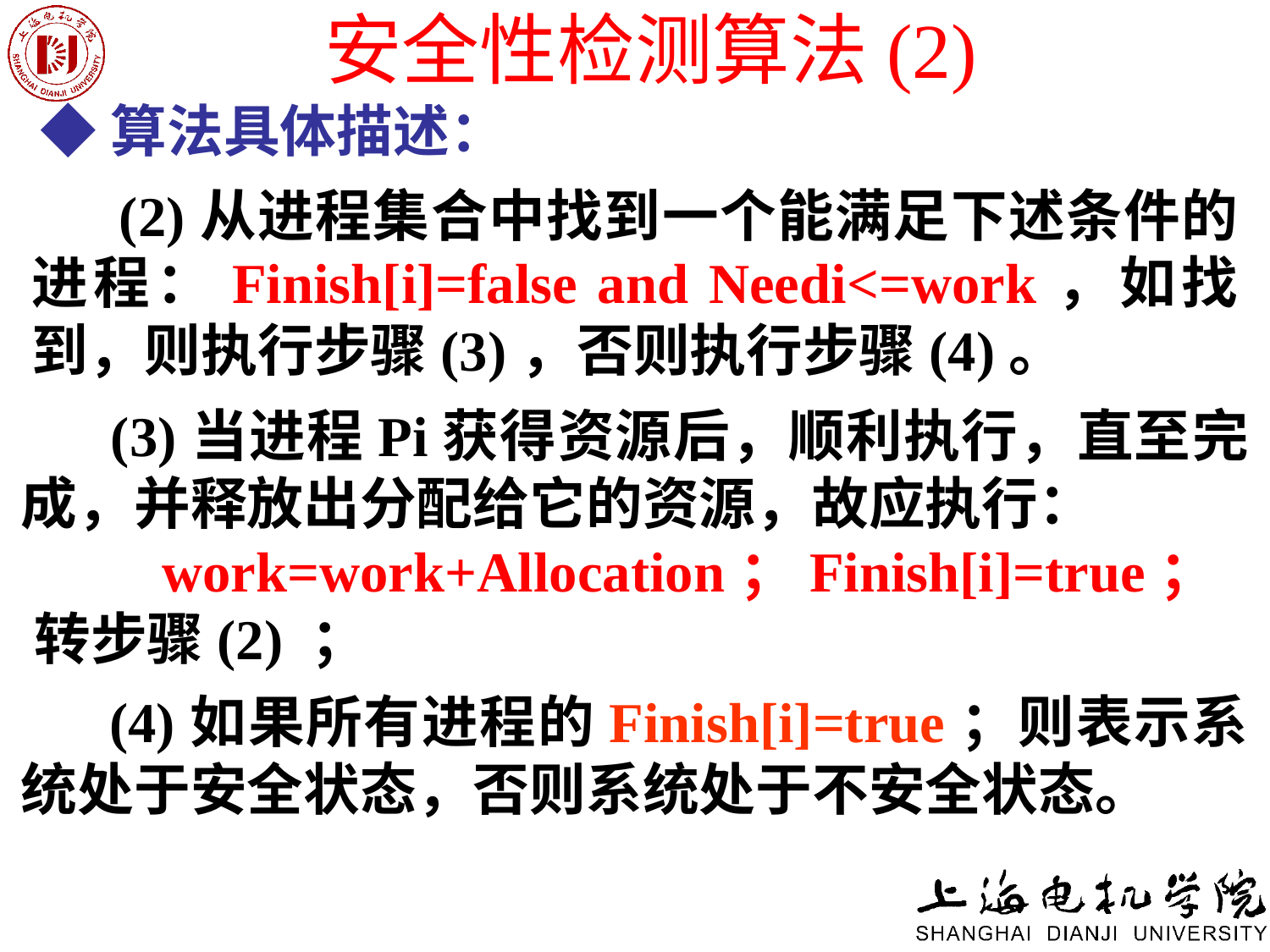

# 安全性检测算法(2)
◆算法具体描述：
    (2)从进程集合中找到一个能满足下述条件的进程：Finish[i]=false and Needi<=work，如找到，则执行步骤(3)，否则执行步骤(4)。
     (3)当进程Pi获得资源后，顺利执行，直至完成，并释放出分配给它的资源，故应执行：
         work=work+Allocation；Finish[i]=true；
转步骤(2) ；
    (4)如果所有进程的Finish[i]=true；则表示系统处于安全状态，否则系统处于不安全状态。